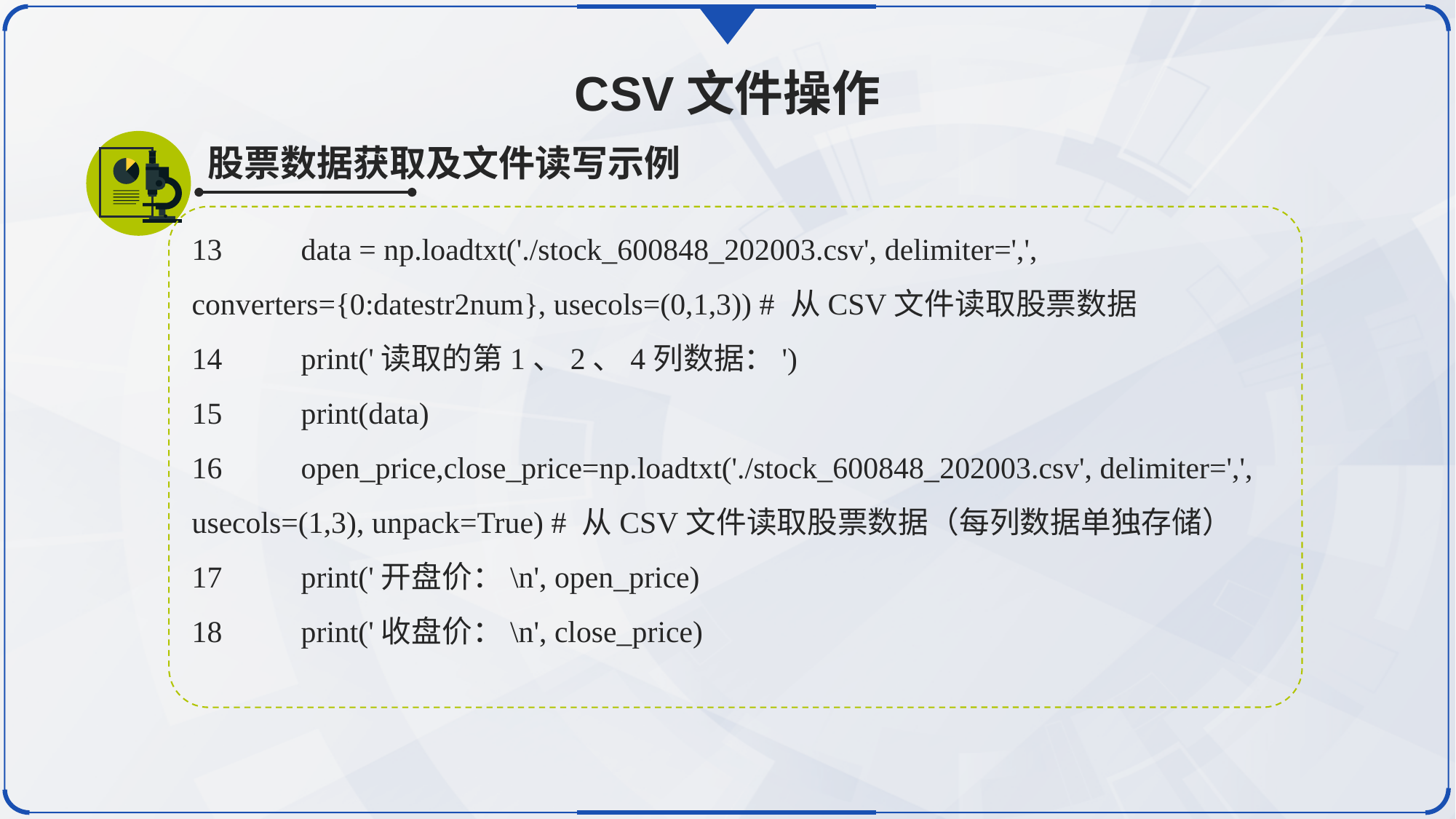

CSV文件操作

股票数据获取及文件读写示例

13	data = np.loadtxt('./stock_600848_202003.csv', delimiter=',', converters={0:datestr2num}, usecols=(0,1,3)) # 从CSV文件读取股票数据
14	print('读取的第1、2、4列数据：')
15	print(data)
16	open_price,close_price=np.loadtxt('./stock_600848_202003.csv', delimiter=',', usecols=(1,3), unpack=True) # 从CSV文件读取股票数据（每列数据单独存储）
17	print('开盘价：\n', open_price)
18	print('收盘价：\n', close_price)